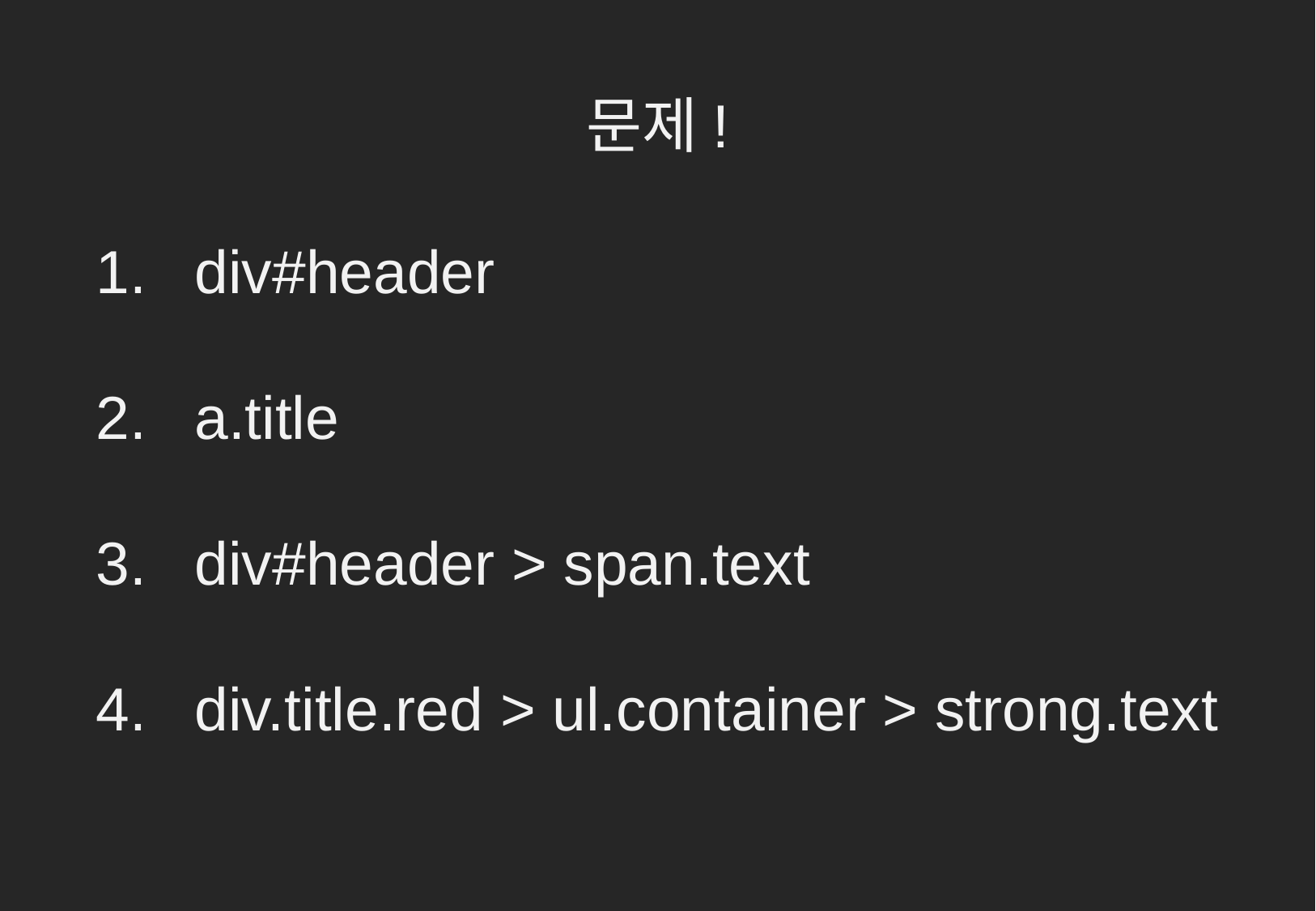

문제!

div#header

a.title

div#header > span.text

div.title.red > ul.container > strong.text